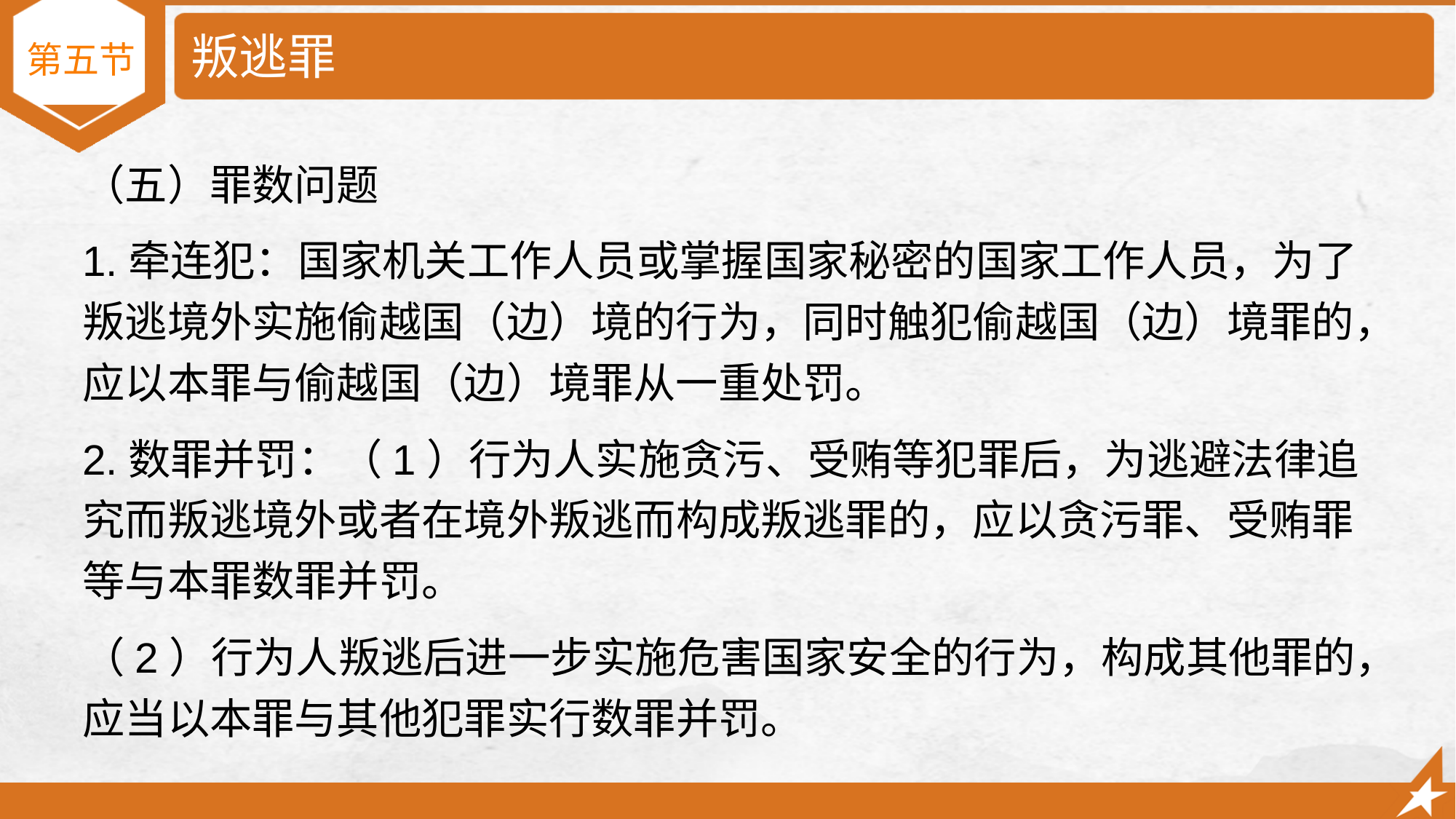

# 叛逃罪
第五节
（五）罪数问题
1.牵连犯：国家机关工作人员或掌握国家秘密的国家工作人员，为了叛逃境外实施偷越国（边）境的行为，同时触犯偷越国（边）境罪的，应以本罪与偷越国（边）境罪从一重处罚。
2.数罪并罚：（1）行为人实施贪污、受贿等犯罪后，为逃避法律追究而叛逃境外或者在境外叛逃而构成叛逃罪的，应以贪污罪、受贿罪等与本罪数罪并罚。
（2）行为人叛逃后进一步实施危害国家安全的行为，构成其他罪的，应当以本罪与其他犯罪实行数罪并罚。